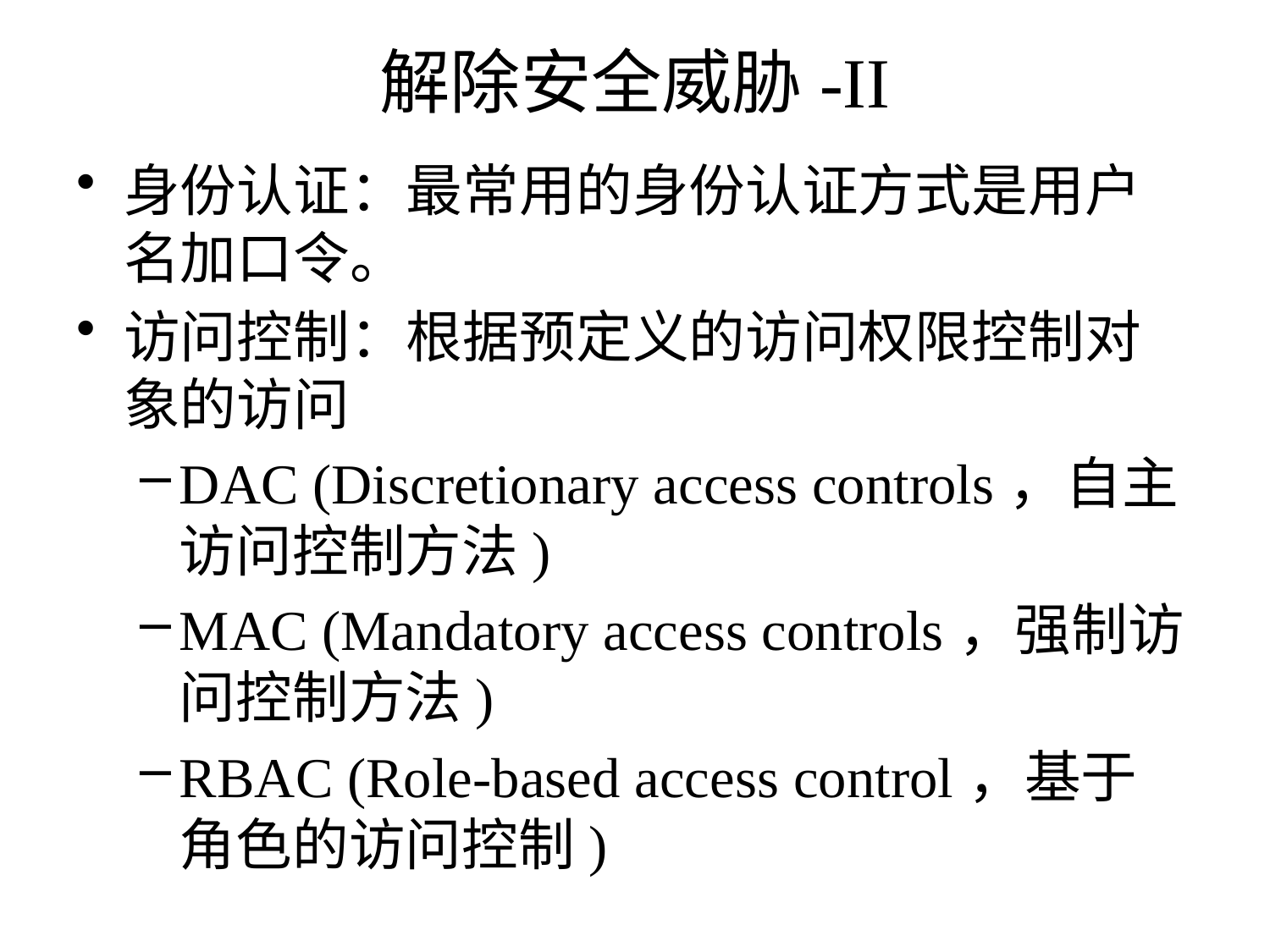

# 解除安全威胁-II
身份认证：最常用的身份认证方式是用户名加口令。
访问控制：根据预定义的访问权限控制对象的访问
DAC (Discretionary access controls，自主访问控制方法)
MAC (Mandatory access controls，强制访问控制方法)
RBAC (Role-based access control，基于角色的访问控制)